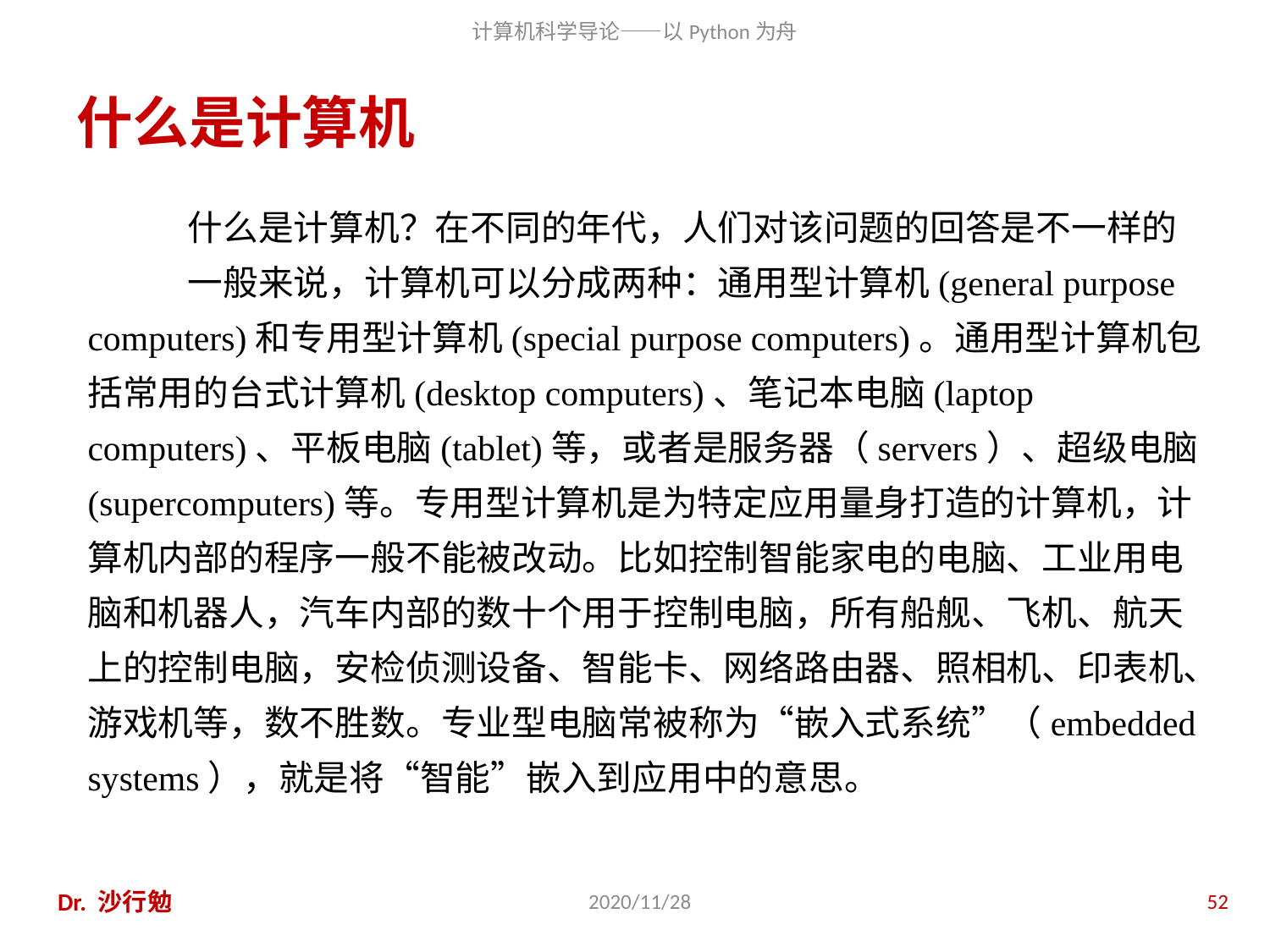

# 什么是计算机
什么是计算机？在不同的年代，人们对该问题的回答是不一样的
一般来说，计算机可以分成两种：通用型计算机(general purpose computers)和专用型计算机(special purpose computers)。通用型计算机包括常用的台式计算机(desktop computers)、笔记本电脑(laptop computers)、平板电脑(tablet)等，或者是服务器（servers）、超级电脑(supercomputers)等。专用型计算机是为特定应用量身打造的计算机，计算机内部的程序一般不能被改动。比如控制智能家电的电脑、工业用电脑和机器人，汽车内部的数十个用于控制电脑，所有船舰、飞机、航天上的控制电脑，安检侦测设备、智能卡、网络路由器、照相机、印表机、游戏机等，数不胜数。专业型电脑常被称为“嵌入式系统”（embedded systems），就是将“智能”嵌入到应用中的意思。
Dr. 沙行勉
2020/11/28
52